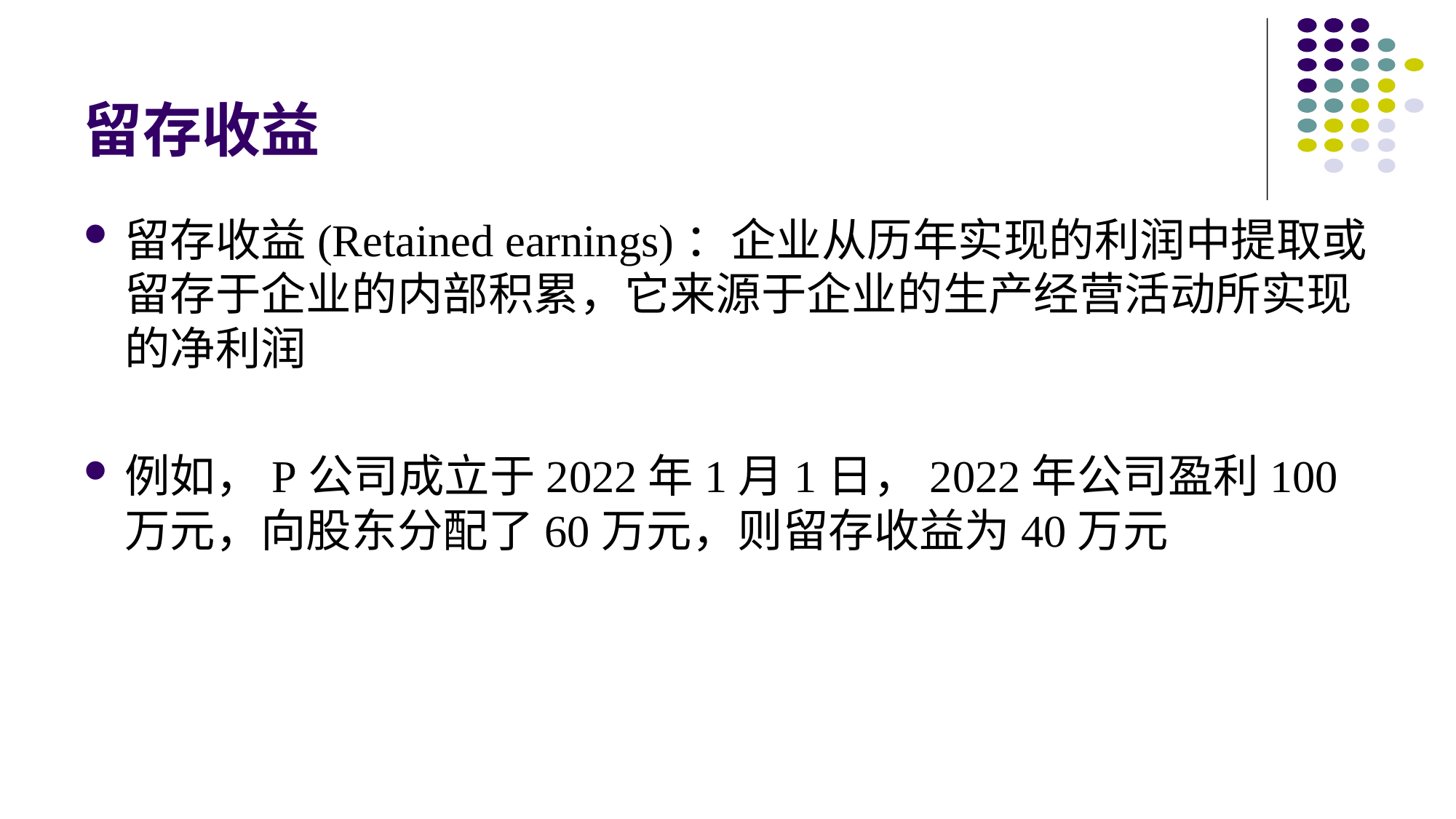

# 留存收益
留存收益(Retained earnings)：企业从历年实现的利润中提取或留存于企业的内部积累，它来源于企业的生产经营活动所实现的净利润

例如，P公司成立于2022年1月1日，2022年公司盈利100万元，向股东分配了60万元，则留存收益为40万元